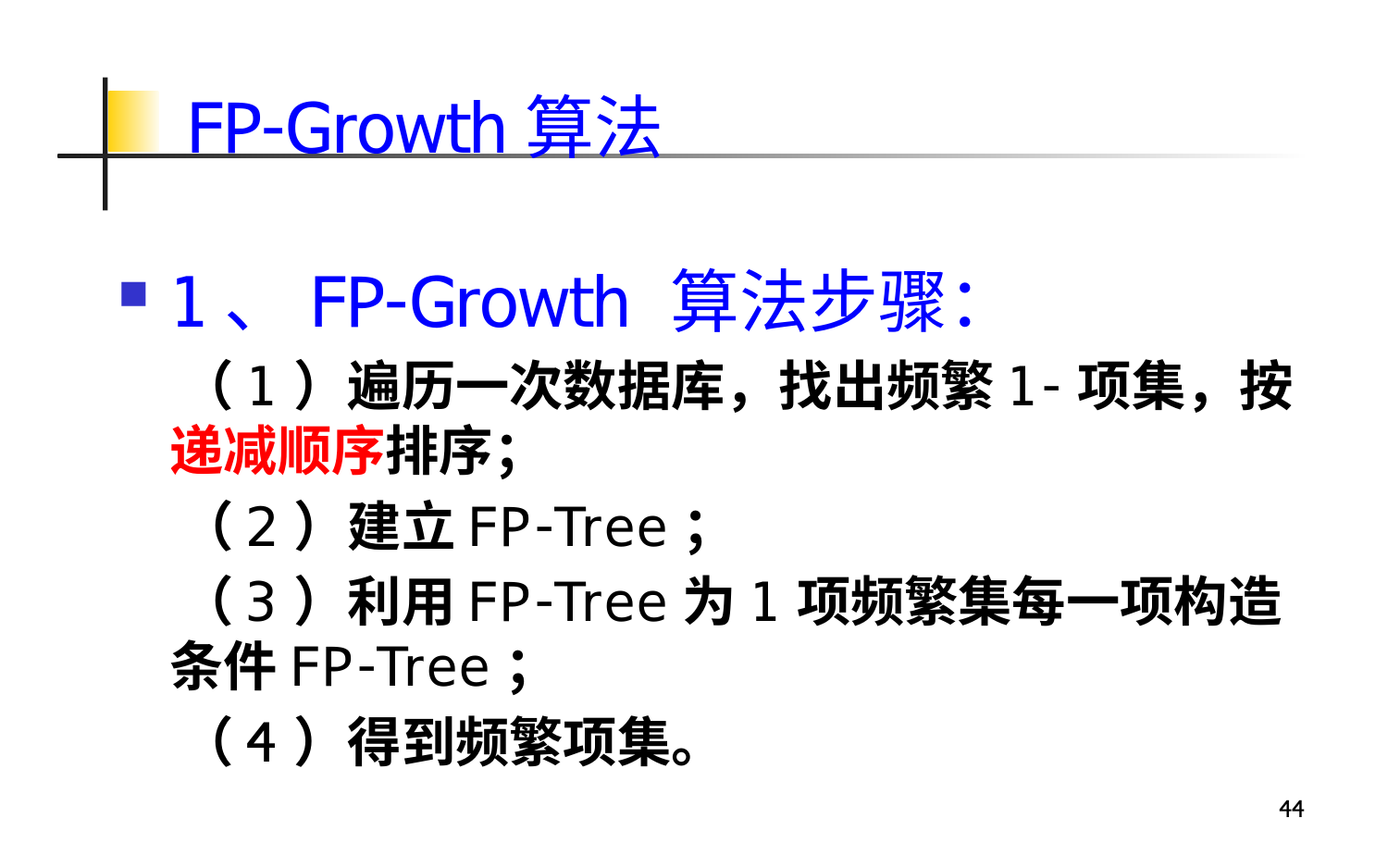

1、FP-Growth 算法步骤：
    （1）遍历一次数据库，找出频繁1-项集，按递减顺序排序；
    （2）建立FP-Tree；
    （3）利用FP-Tree为1项频繁集每一项构造条件FP-Tree；
    （4）得到频繁项集。
FP-Growth算法
44